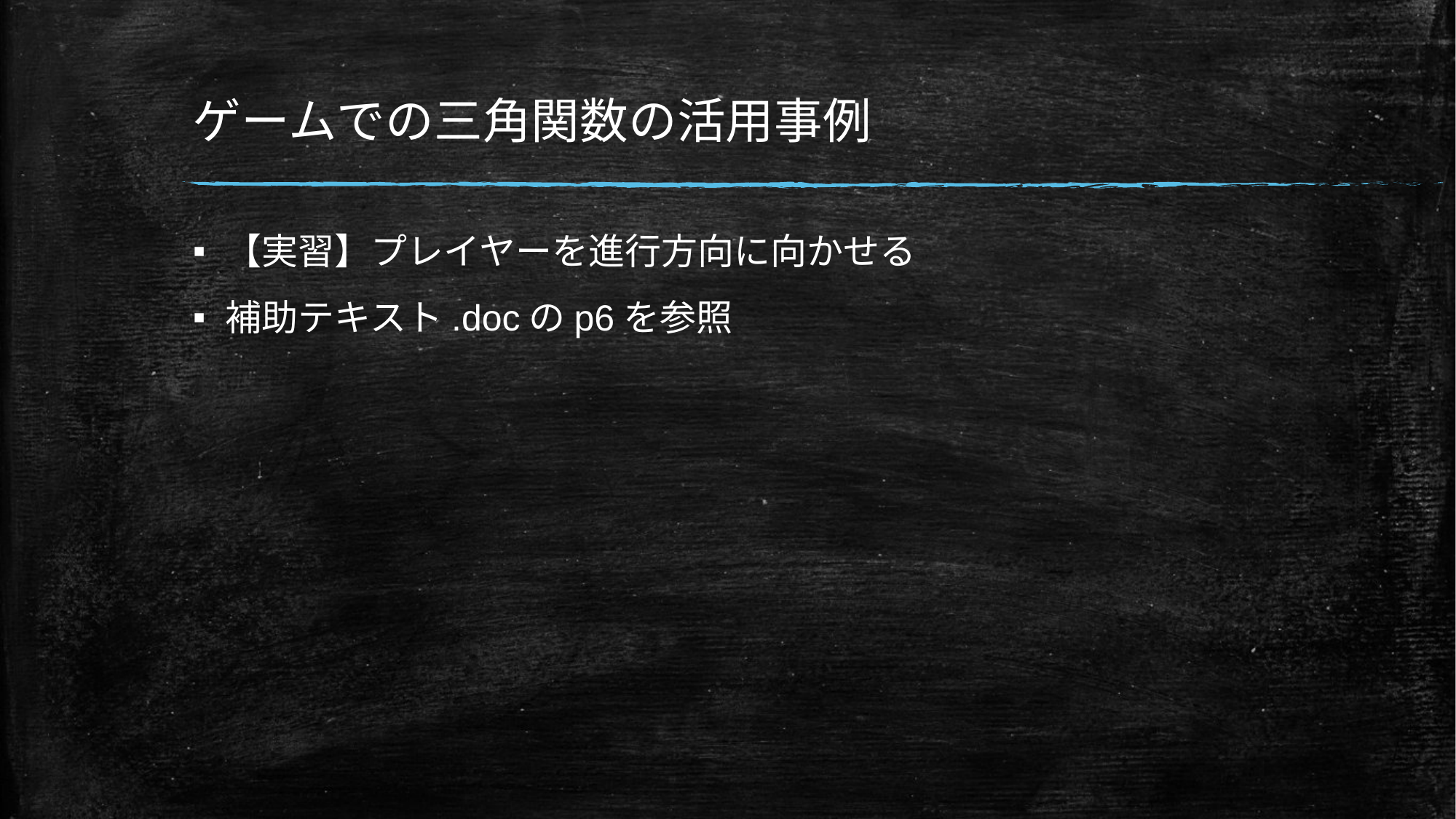

# ゲームでの三角関数の活用事例
【実習】プレイヤーを進行方向に向かせる
補助テキスト.docのp6を参照